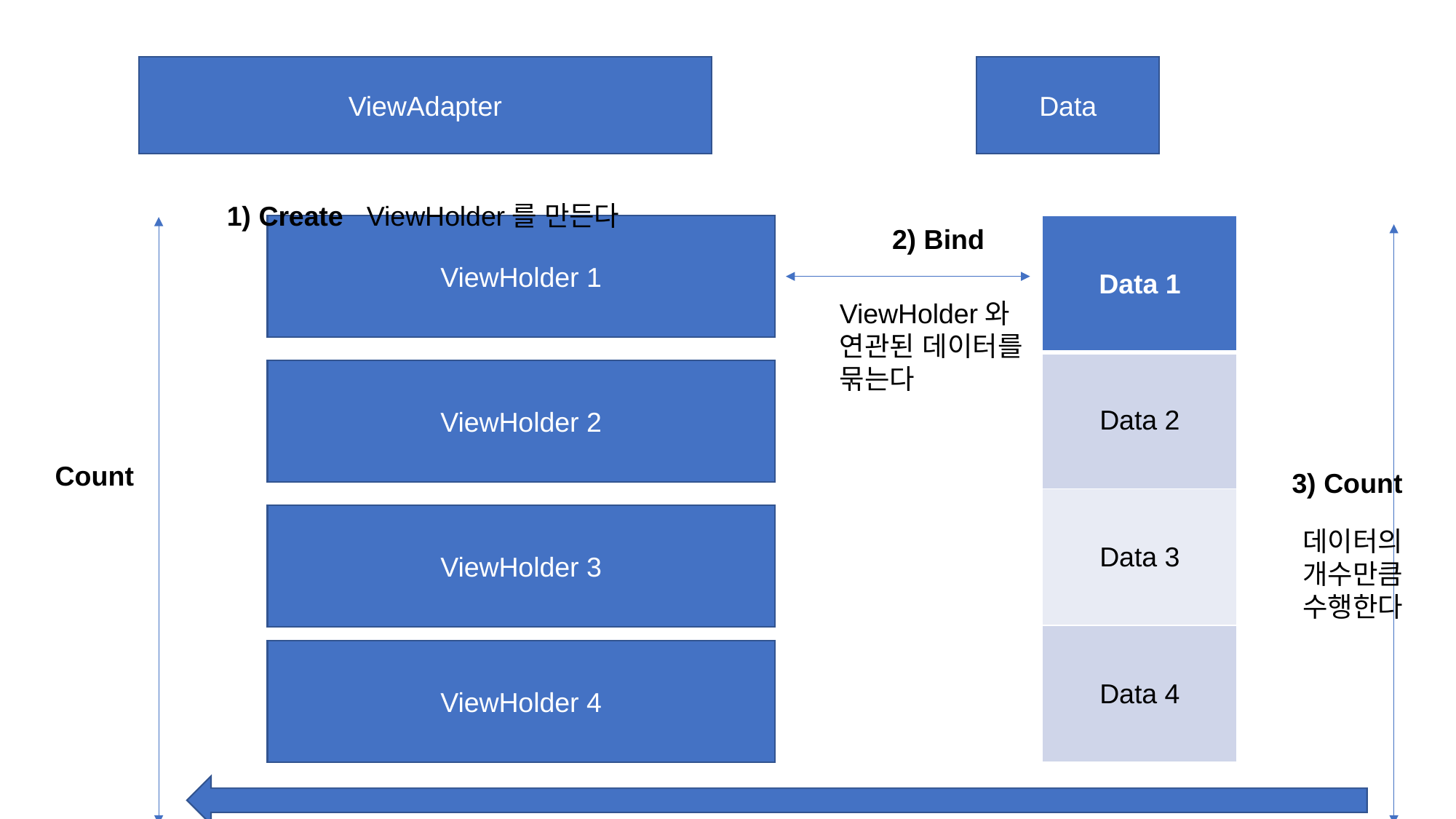

ViewAdapter
Data
1) Create
ViewHolder를 만든다

ViewHolder 1
| Data 1 |
| --- |
| Data 2 |
| Data 3 |
| Data 4 |
2) Bind
ViewHolder와
연관된 데이터를
묶는다
ViewHolder 2
Count
3) Count
ViewHolder 3
데이터의
개수만큼
수행한다
ViewHolder 4